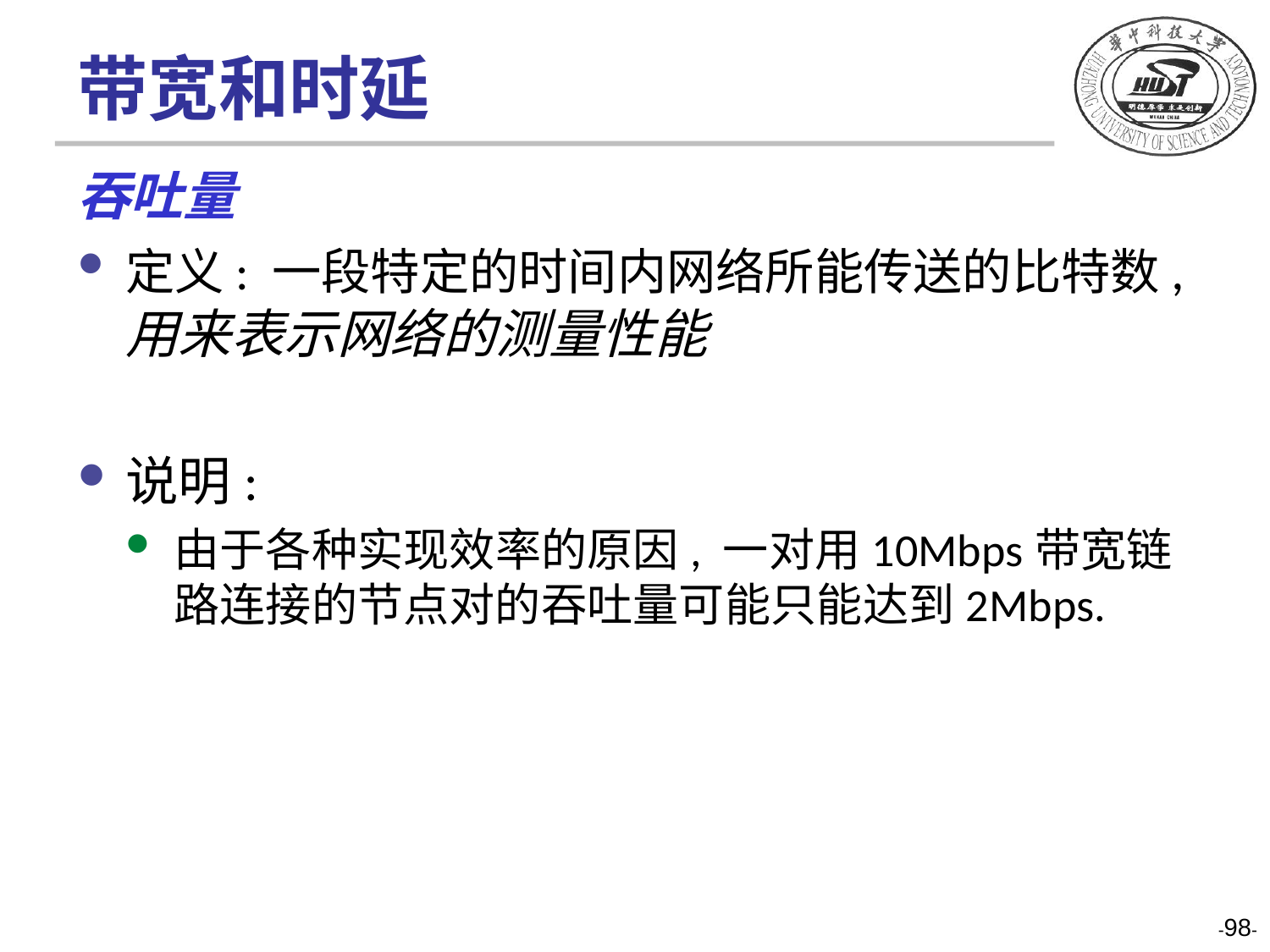

带宽和时延
吞吐量
定义: 一段特定的时间内网络所能传送的比特数, 用来表示网络的测量性能

说明:
由于各种实现效率的原因, 一对用10Mbps带宽链路连接的节点对的吞吐量可能只能达到2Mbps.

-98-